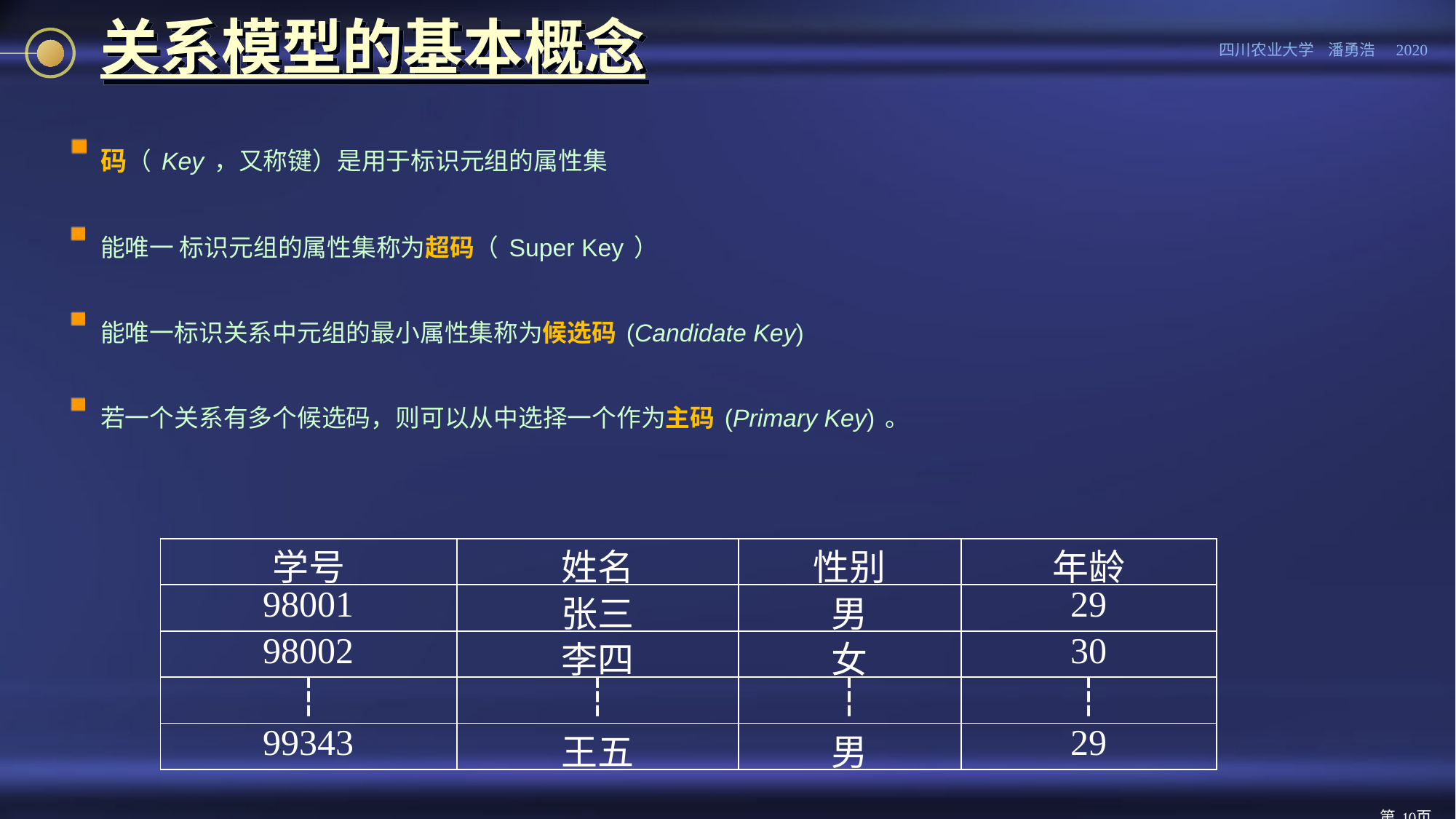

# 关系模型的基本概念
码（Key，又称键）是用于标识元组的属性集
能唯一 标识元组的属性集称为超码（Super Key）
能唯一标识关系中元组的最小属性集称为候选码(Candidate Key)
若一个关系有多个候选码，则可以从中选择一个作为主码(Primary Key)。
| 学号 | 姓名 | 性别 | 年龄 |
| --- | --- | --- | --- |
| 98001 | 张三 | 男 | 29 |
| 98002 | 李四 | 女 | 30 |
| ┆ | ┆ | ┆ | ┆ |
| 99343 | 王五 | 男 | 29 |